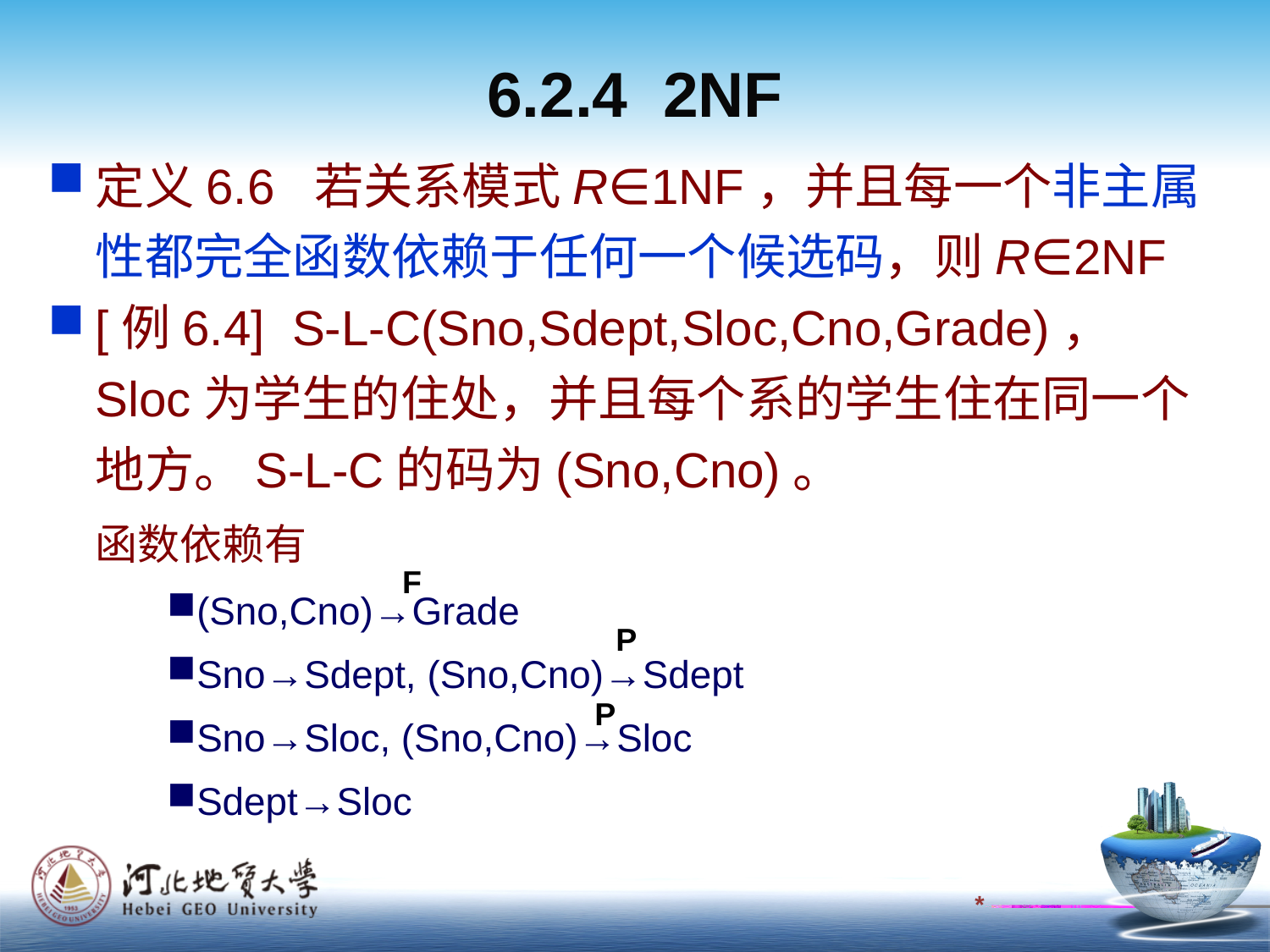

6.2.4  2NF
定义6.6  若关系模式R∈1NF，并且每一个非主属性都完全函数依赖于任何一个候选码，则R∈2NF
[例6.4]  S-L-C(Sno,Sdept,Sloc,Cno,Grade)， Sloc为学生的住处，并且每个系的学生住在同一个地方。S-L-C的码为(Sno,Cno)。
	函数依赖有
(Sno,Cno)→Grade
Sno→Sdept, (Sno,Cno)→Sdept
Sno→Sloc, (Sno,Cno)→Sloc
Sdept→Sloc

F
P
P

*